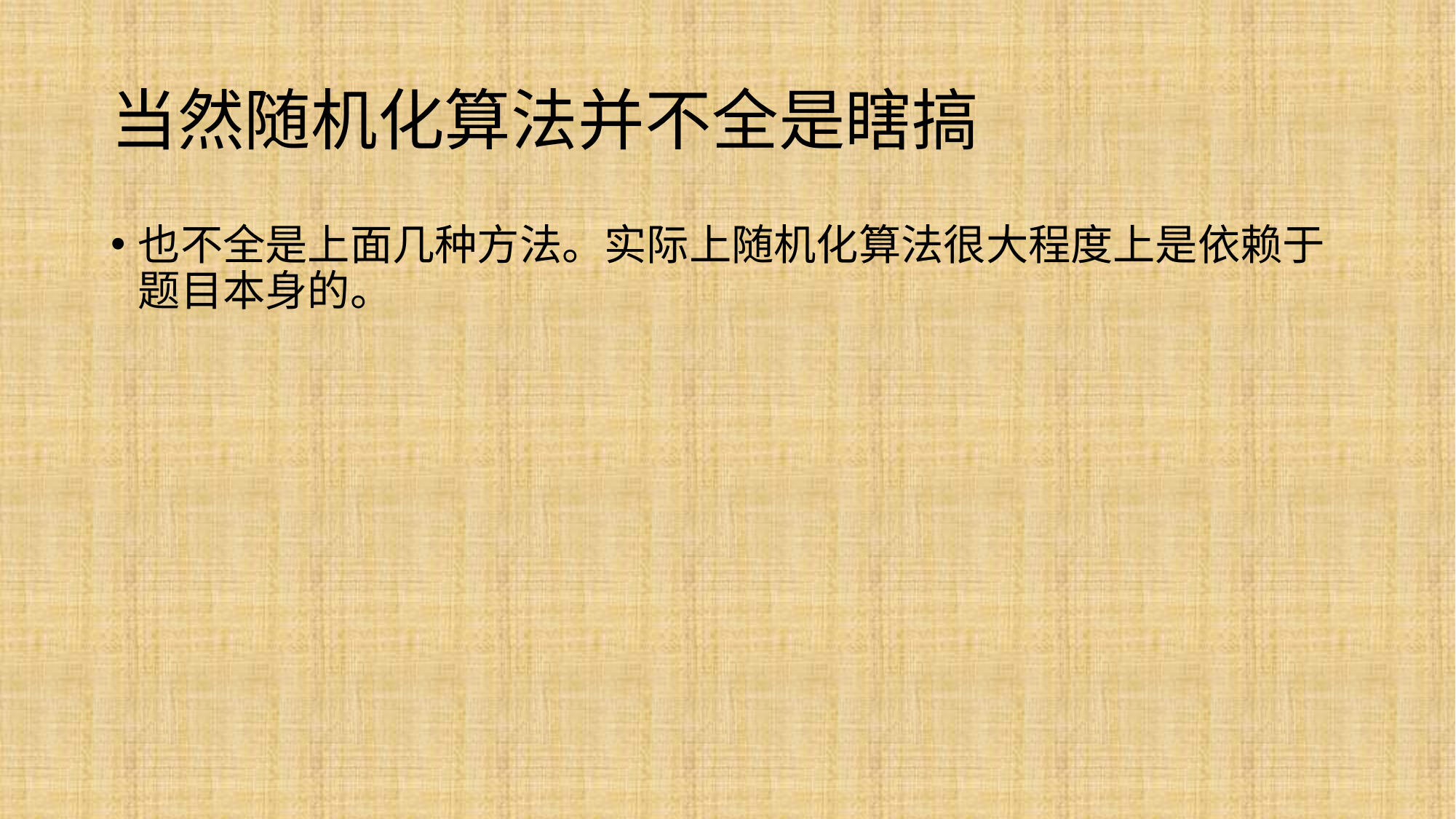

# 当然随机化算法并不全是瞎搞
也不全是上面几种方法。实际上随机化算法很大程度上是依赖于题目本身的。